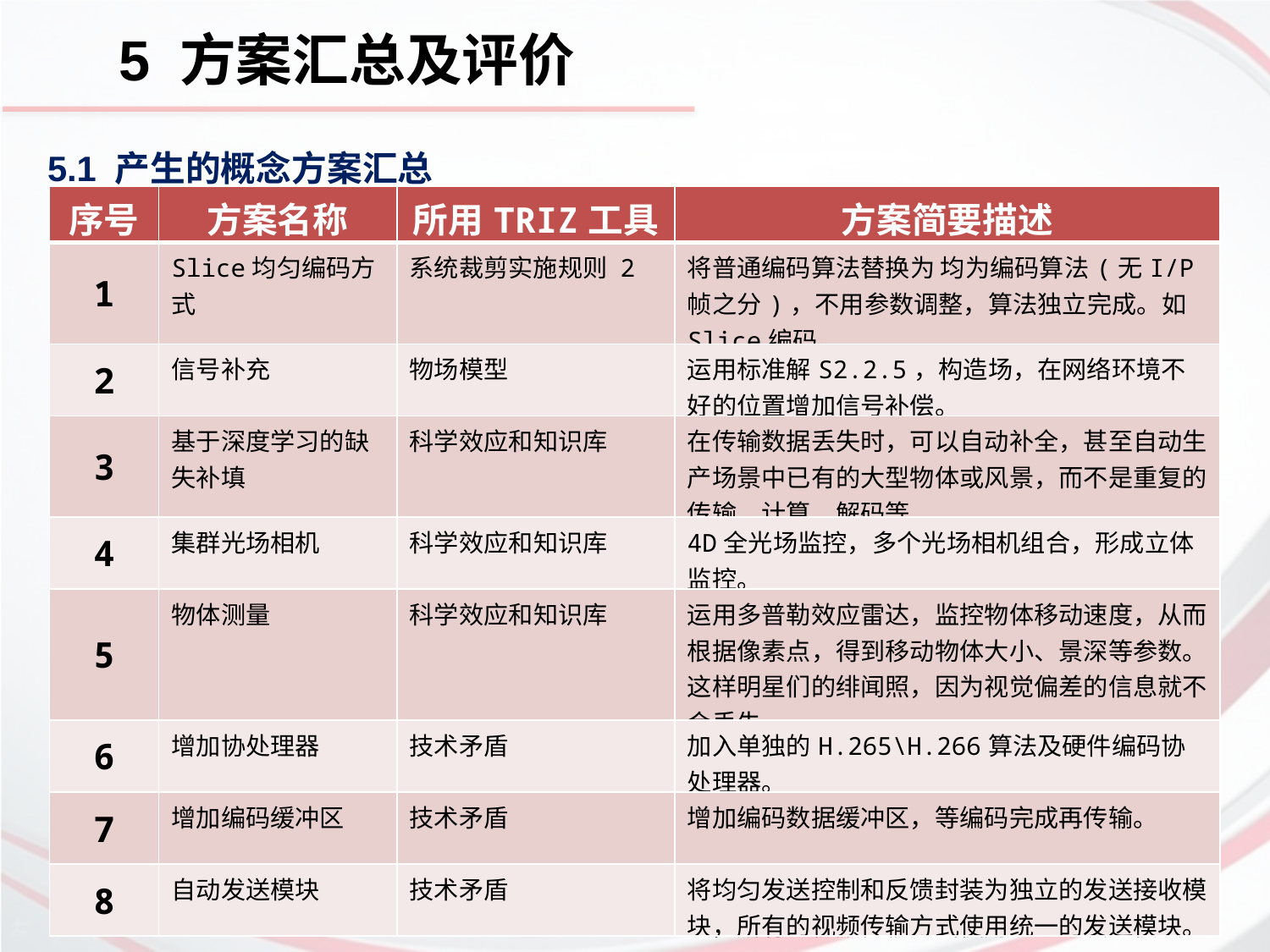

5 方案汇总及评价
5.1 产生的概念方案汇总

*本页说明：① 将前面问题解决过程中产生的所有方案汇总，重复但运用了不同工具的方案
| 序号 | 方案名称 | 所用TRIZ工具 | 方案简要描述 |
| --- | --- | --- | --- |
| 1 | Slice均匀编码方式 | 系统裁剪实施规则 2 | 将普通编码算法替换为 均为编码算法(无I/P帧之分)，不用参数调整，算法独立完成。如Slice编码。 |
| 2 | 信号补充 | 物场模型 | 运用标准解S2.2.5，构造场，在网络环境不好的位置增加信号补偿。 |
| 3 | 基于深度学习的缺失补填 | 科学效应和知识库 | 在传输数据丢失时，可以自动补全，甚至自动生产场景中已有的大型物体或风景，而不是重复的传输、计算、解码等. |
| 4 | 集群光场相机 | 科学效应和知识库 | 4D全光场监控，多个光场相机组合，形成立体监控。 |
| 5 | 物体测量 | 科学效应和知识库 | 运用多普勒效应雷达，监控物体移动速度，从而根据像素点，得到移动物体大小、景深等参数。这样明星们的绯闻照，因为视觉偏差的信息就不会丢失。 |
| 6 | 增加协处理器 | 技术矛盾 | 加入单独的H.265\H.266算法及硬件编码协处理器。 |
| 7 | 增加编码缓冲区 | 技术矛盾 | 增加编码数据缓冲区，等编码完成再传输。 |
| 8 | 自动发送模块 | 技术矛盾 | 将均匀发送控制和反馈封装为独立的发送接收模块，所有的视频传输方式使用统一的发送模块。 |
46